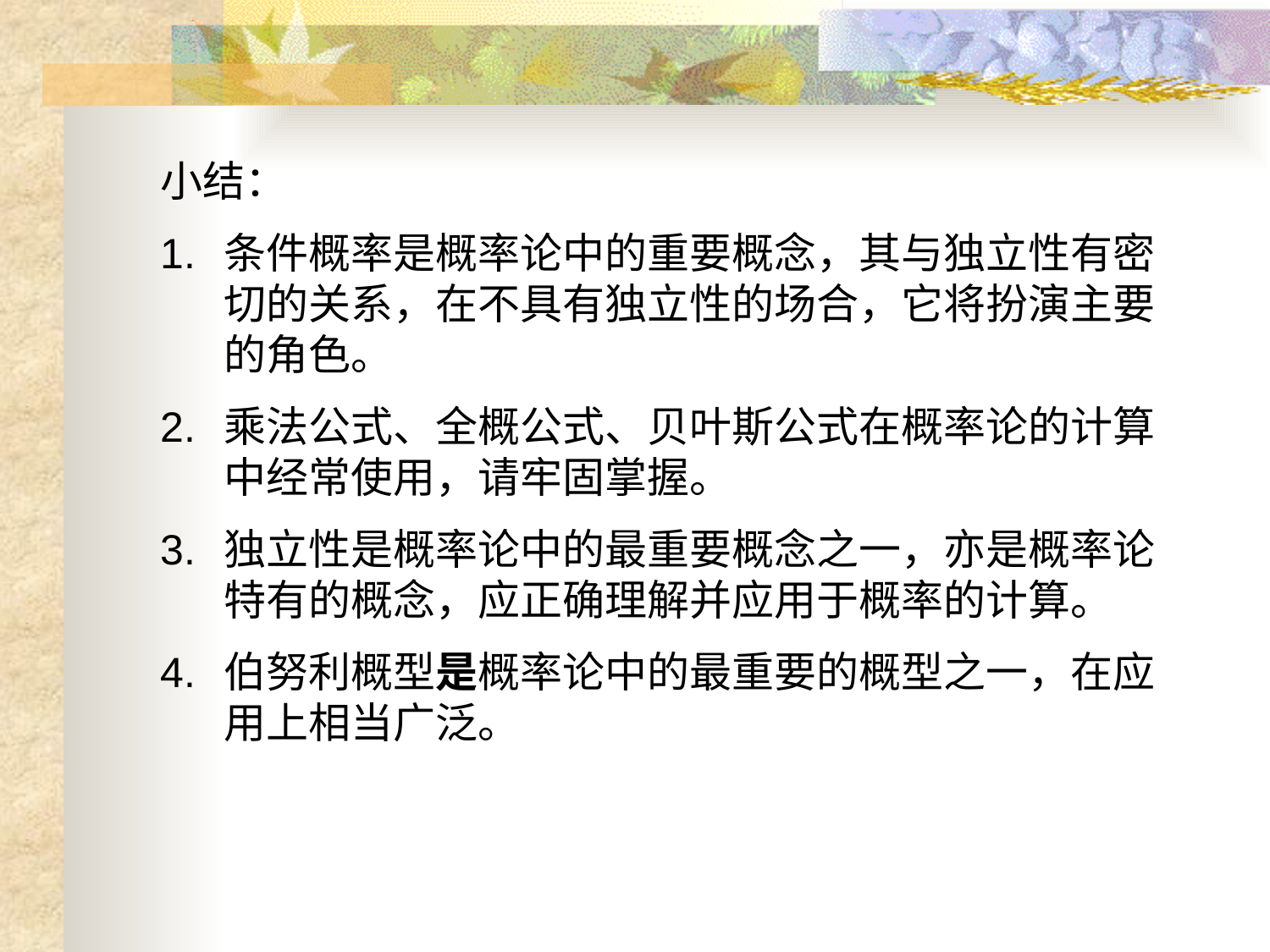

小结：
条件概率是概率论中的重要概念，其与独立性有密切的关系，在不具有独立性的场合，它将扮演主要的角色。
乘法公式、全概公式、贝叶斯公式在概率论的计算中经常使用，请牢固掌握。
独立性是概率论中的最重要概念之一，亦是概率论特有的概念，应正确理解并应用于概率的计算。
伯努利概型是概率论中的最重要的概型之一，在应用上相当广泛。